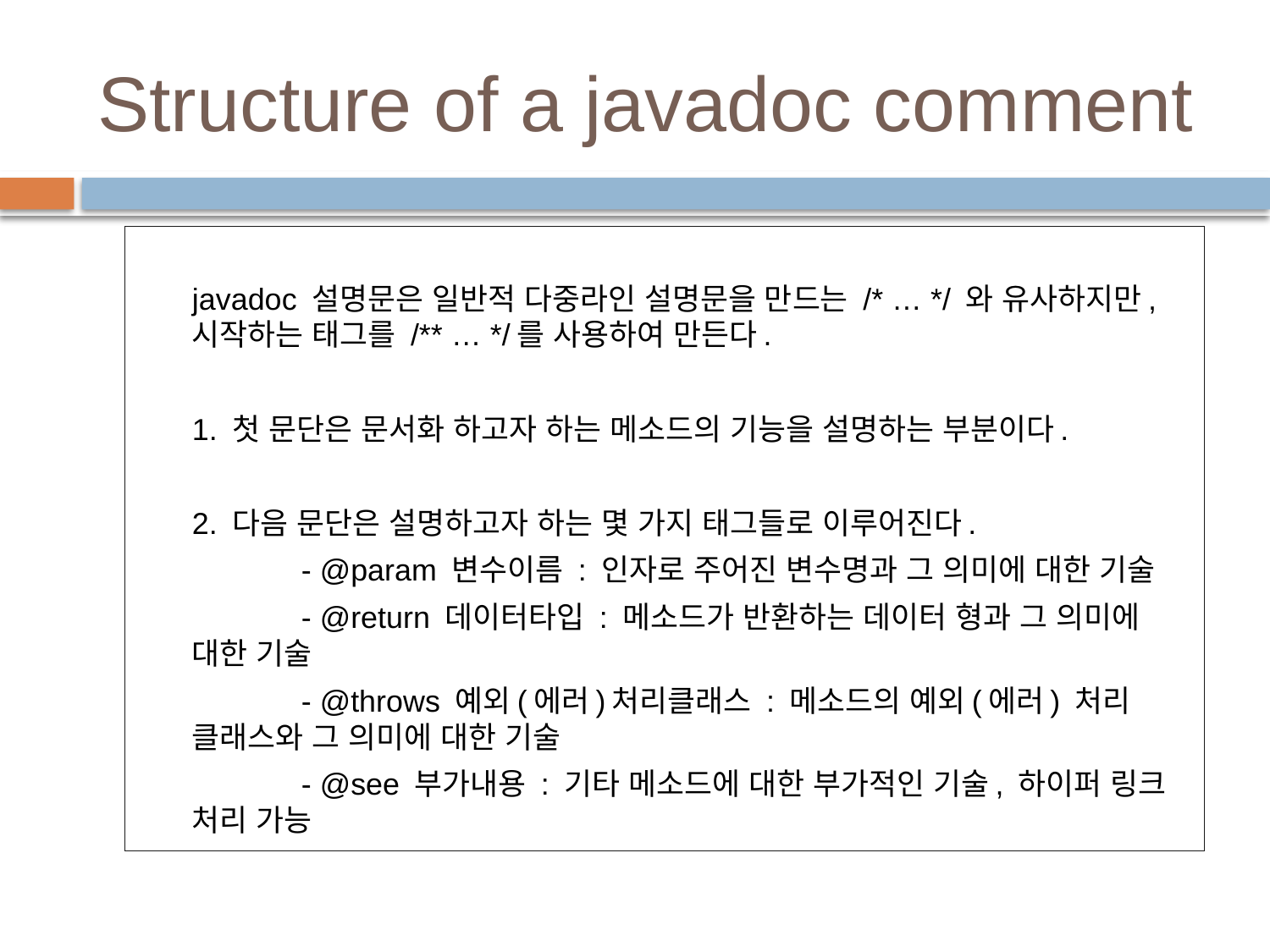

# Structure of a javadoc comment

javadoc 설명문은 일반적 다중라인 설명문을 만드는 /* … */ 와 유사하지만, 시작하는 태그를 /** … */를 사용하여 만든다.

1. 첫 문단은 문서화 하고자 하는 메소드의 기능을 설명하는 부분이다.

2. 다음 문단은 설명하고자 하는 몇 가지 태그들로 이루어진다.
	- @param 변수이름 : 인자로 주어진 변수명과 그 의미에 대한 기술
	- @return 데이터타입 : 메소드가 반환하는 데이터 형과 그 의미에 대한 기술
	- @throws 예외(에러)처리클래스 : 메소드의 예외(에러) 처리 클래스와 그 의미에 대한 기술
	- @see 부가내용 : 기타 메소드에 대한 부가적인 기술, 하이퍼 링크 처리 가능